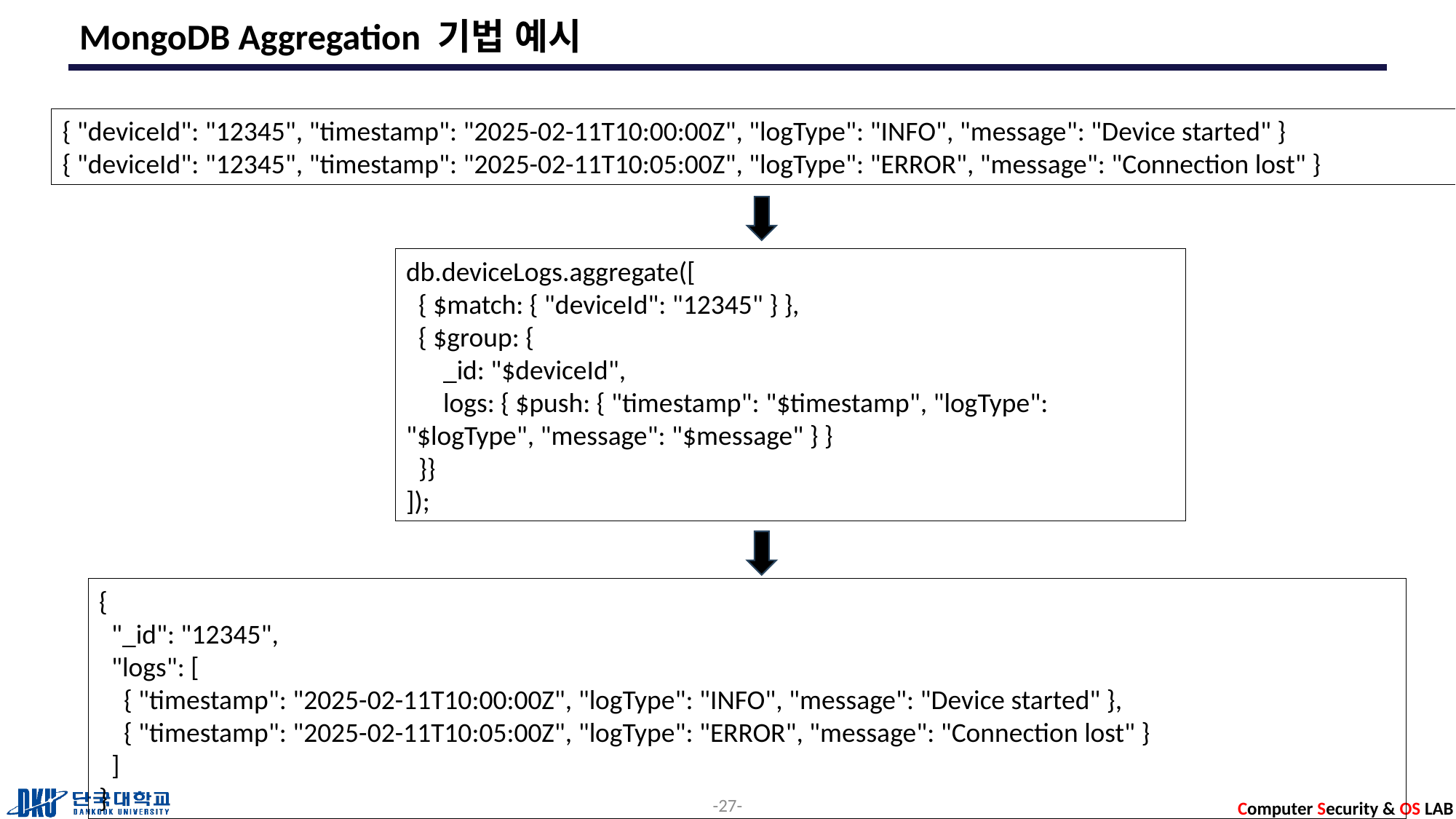

# MongoDB Aggregation 기법 예시
{ "deviceId": "12345", "timestamp": "2025-02-11T10:00:00Z", "logType": "INFO", "message": "Device started" }
{ "deviceId": "12345", "timestamp": "2025-02-11T10:05:00Z", "logType": "ERROR", "message": "Connection lost" }

db.deviceLogs.aggregate([
  { $match: { "deviceId": "12345" } },
  { $group: {
      _id: "$deviceId",
      logs: { $push: { "timestamp": "$timestamp", "logType": "$logType", "message": "$message" } }
  }}
]);

{
  "_id": "12345",
  "logs": [
    { "timestamp": "2025-02-11T10:00:00Z", "logType": "INFO", "message": "Device started" },
    { "timestamp": "2025-02-11T10:05:00Z", "logType": "ERROR", "message": "Connection lost" }
  ]
}
-27-